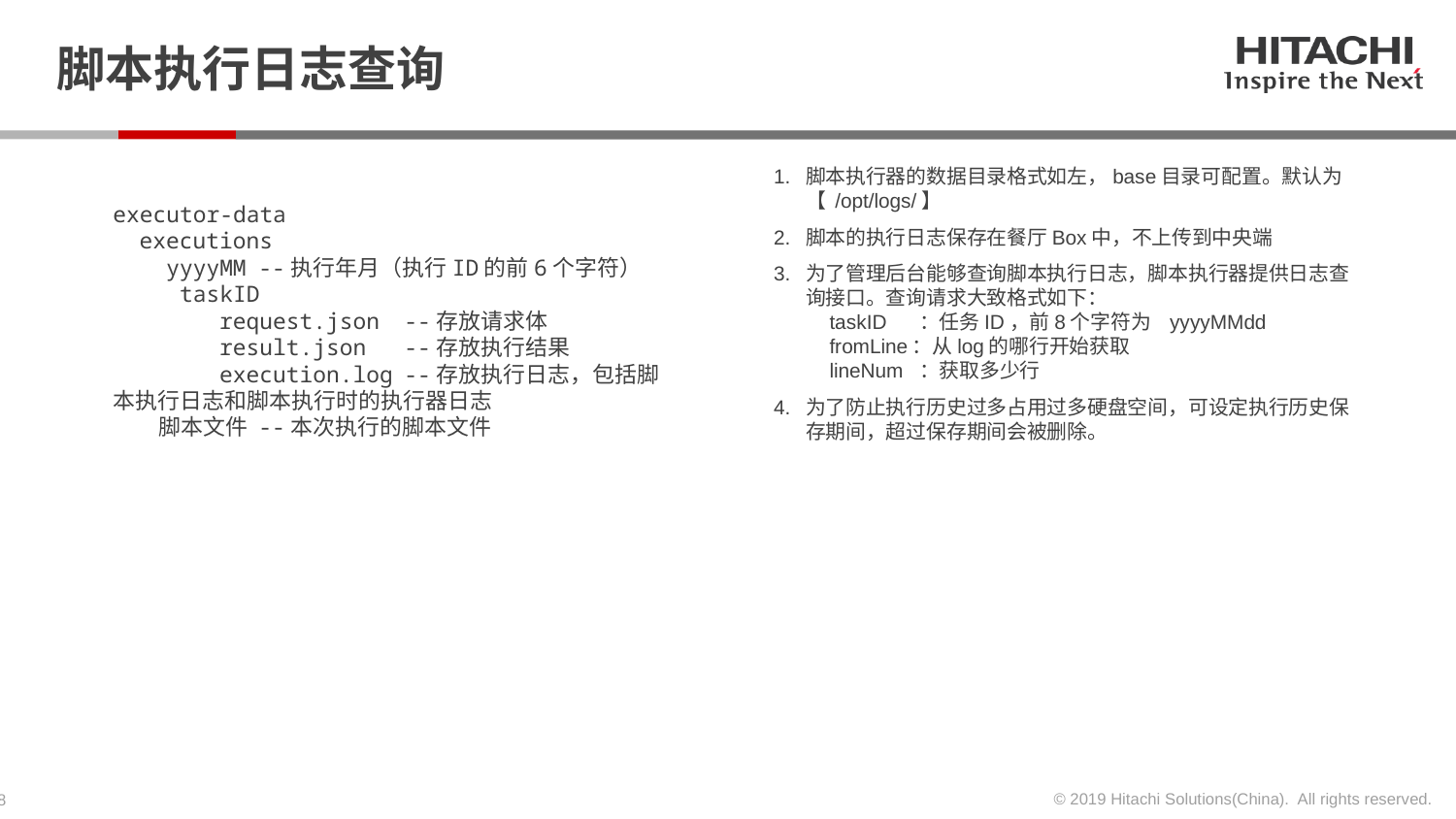

# 脚本执行日志查询
脚本执行器的数据目录格式如左，base目录可配置。默认为【 /opt/logs/】
脚本的执行日志保存在餐厅Box中，不上传到中央端
为了管理后台能够查询脚本执行日志，脚本执行器提供日志查询接口。查询请求大致格式如下：
          taskID	：任务ID，前8个字符为   yyyyMMdd
          fromLine：从log的哪行开始获取
          lineNum	：获取多少行
为了防止执行历史过多占用过多硬盘空间，可设定执行历史保存期间，超过保存期间会被删除。
executor-data
  executions
    yyyyMM	--执行年月（执行ID的前6个字符）
     taskID
        request.json	--存放请求体
        result.json	--存放执行结果
        execution.log	--存放执行日志，包括脚本执行日志和脚本执行时的执行器日志
        脚本文件	--本次执行的脚本文件